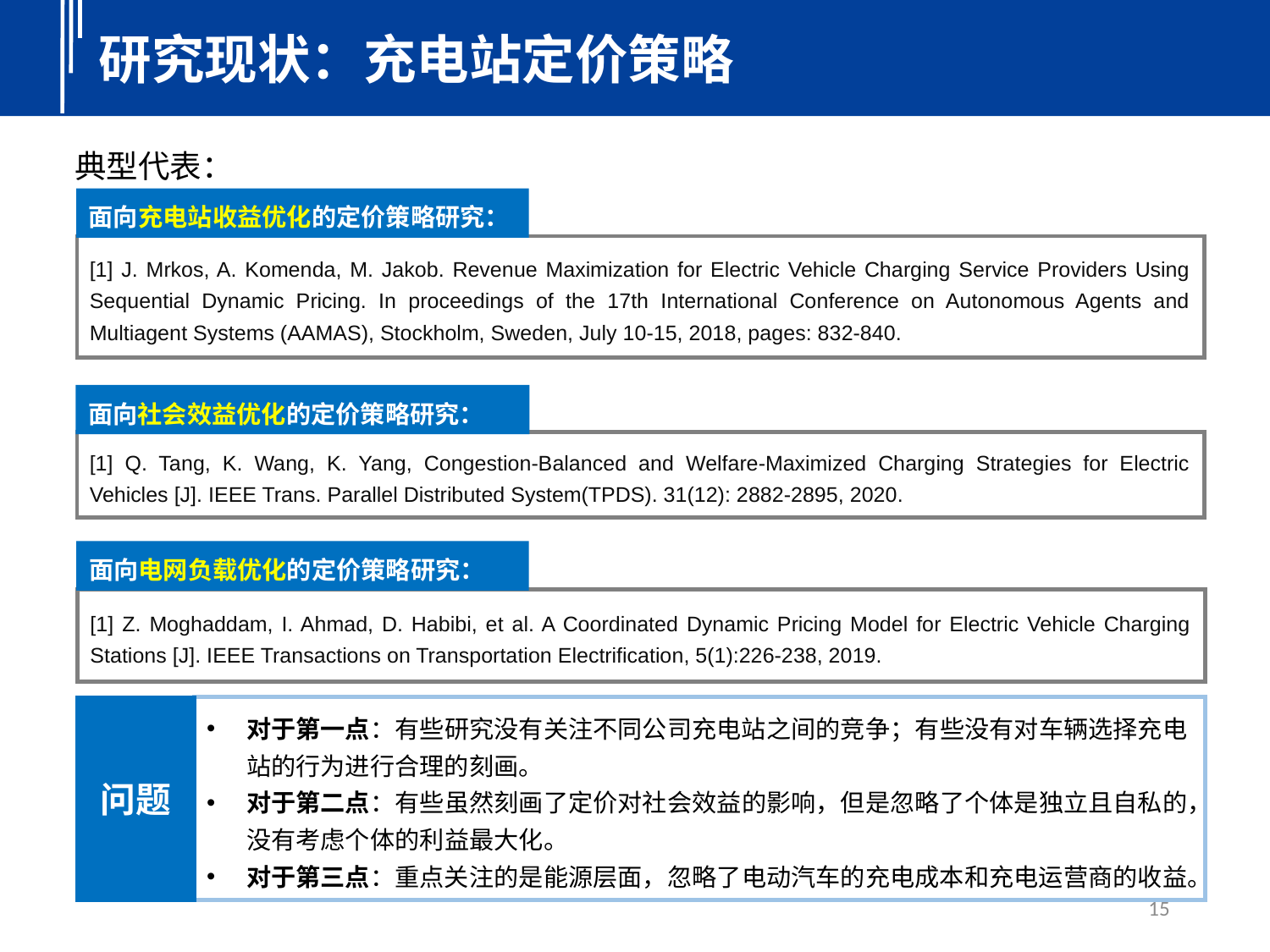

研究现状：充电站定价策略
典型代表：
面向充电站收益优化的定价策略研究：
[1] J. Mrkos, A. Komenda, M. Jakob. Revenue Maximization for Electric Vehicle Charging Service Providers Using Sequential Dynamic Pricing. In proceedings of the 17th International Conference on Autonomous Agents and Multiagent Systems (AAMAS), Stockholm, Sweden, July 10-15, 2018, pages: 832-840.
面向社会效益优化的定价策略研究：
[1] Q. Tang, K. Wang, K. Yang, Congestion-Balanced and Welfare-Maximized Charging Strategies for Electric Vehicles [J]. IEEE Trans. Parallel Distributed System(TPDS). 31(12): 2882-2895, 2020.
面向电网负载优化的定价策略研究：
[1] Z. Moghaddam, I. Ahmad, D. Habibi, et al. A Coordinated Dynamic Pricing Model for Electric Vehicle Charging Stations [J]. IEEE Transactions on Transportation Electrification, 5(1):226-238, 2019.
对于第一点：有些研究没有关注不同公司充电站之间的竞争；有些没有对车辆选择充电站的行为进行合理的刻画。
对于第二点：有些虽然刻画了定价对社会效益的影响，但是忽略了个体是独立且自私的，没有考虑个体的利益最大化。
对于第三点：重点关注的是能源层面，忽略了电动汽车的充电成本和充电运营商的收益。
问题
15